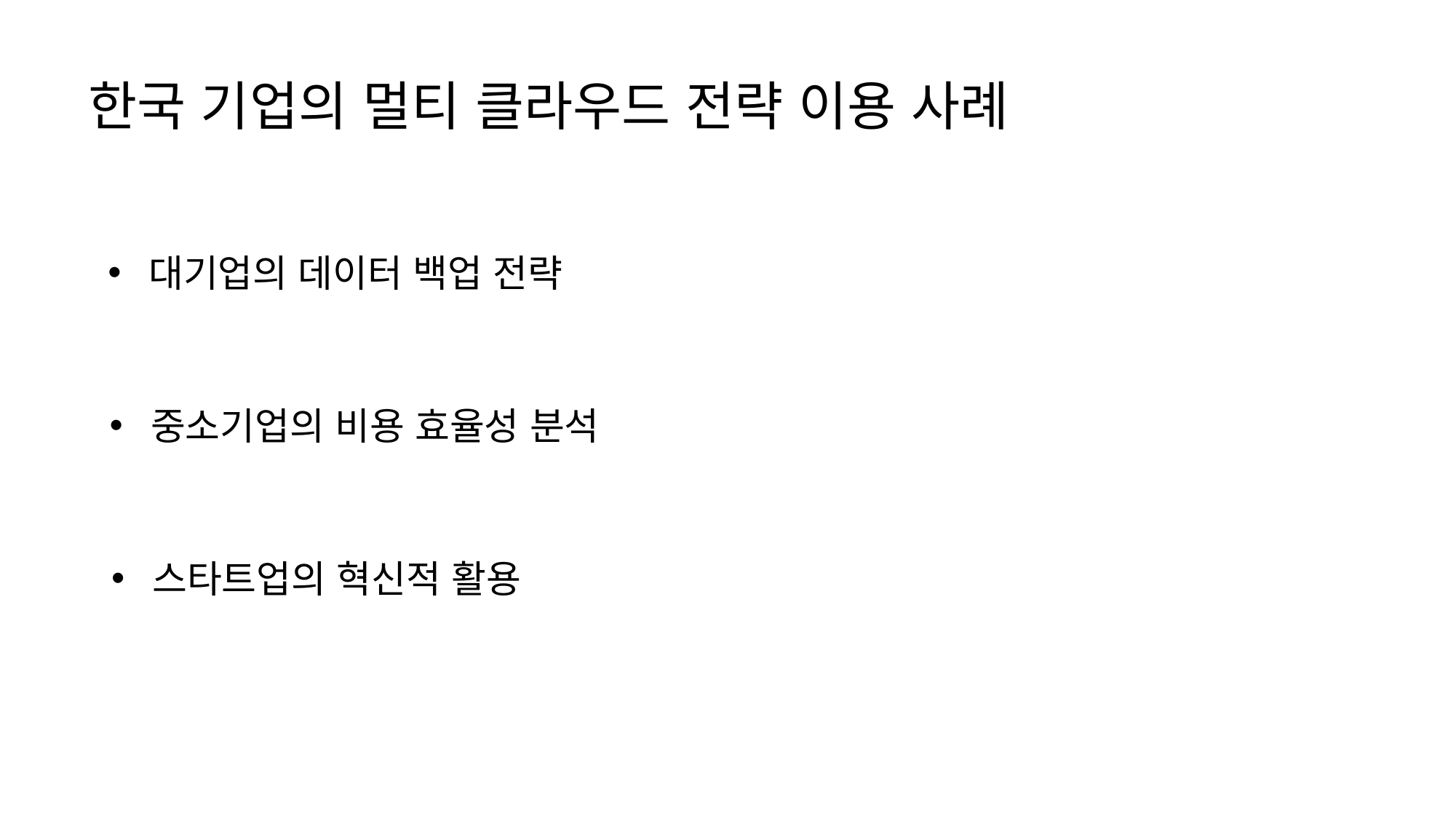

한국 기업의 멀티 클라우드 전략 이용 사례
대기업의 데이터 백업 전략
중소기업의 비용 효율성 분석
스타트업의 혁신적 활용